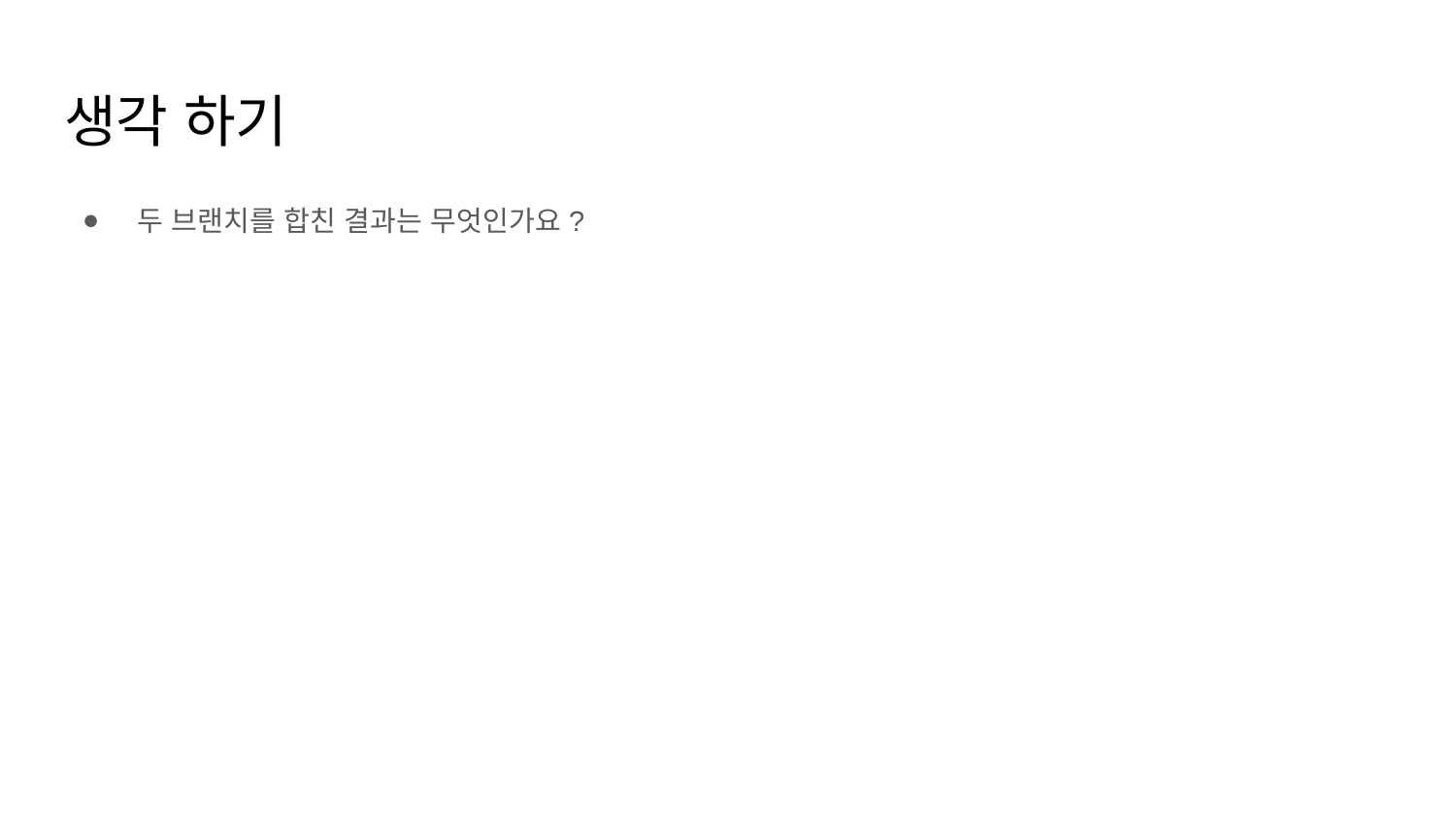

# 생각 하기
두 브랜치를 합친 결과는 무엇인가요?